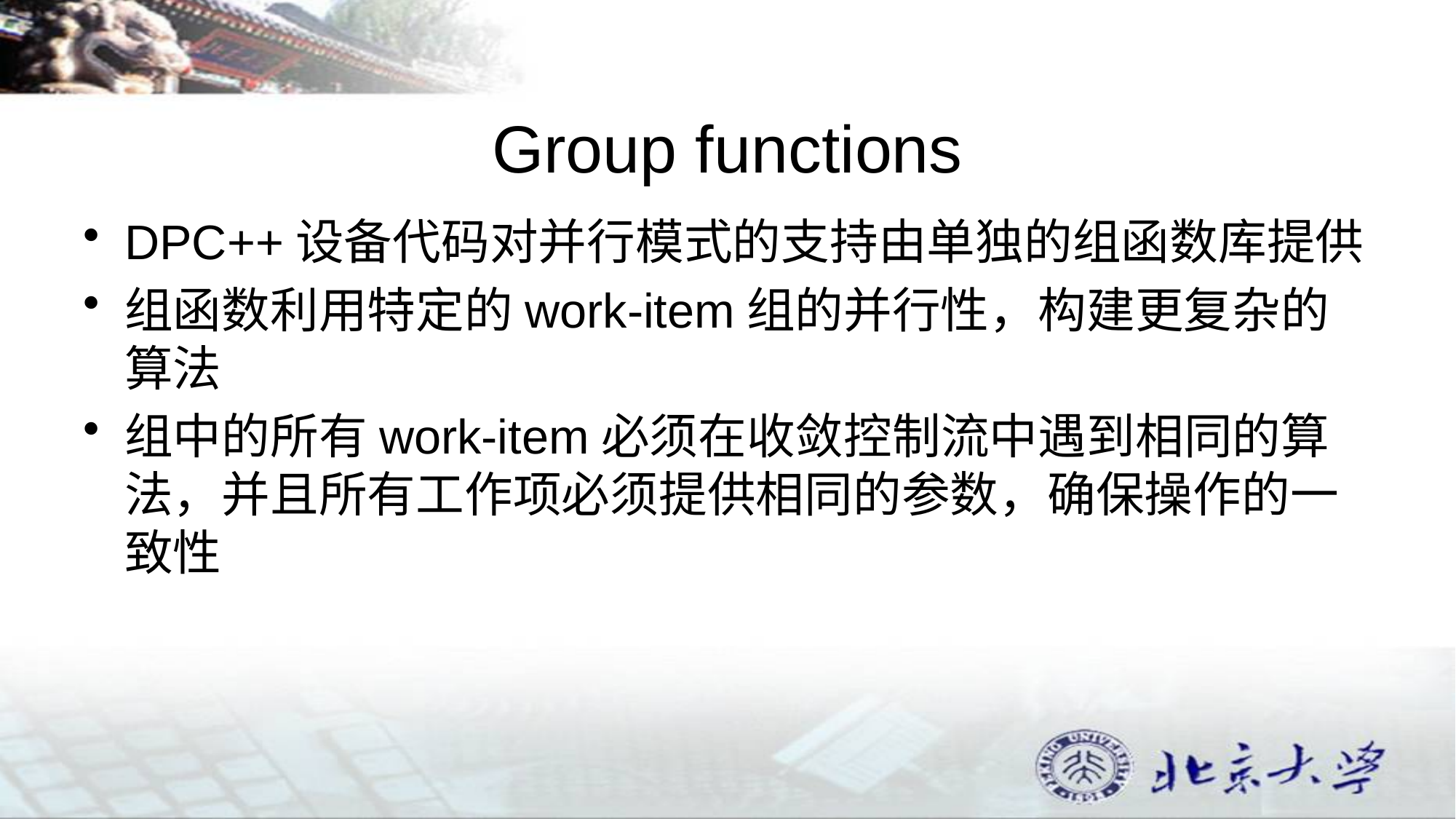

# Group functions
DPC++设备代码对并行模式的支持由单独的组函数库提供
组函数利用特定的work-item组的并行性，构建更复杂的算法
组中的所有work-item必须在收敛控制流中遇到相同的算法，并且所有工作项必须提供相同的参数，确保操作的一致性